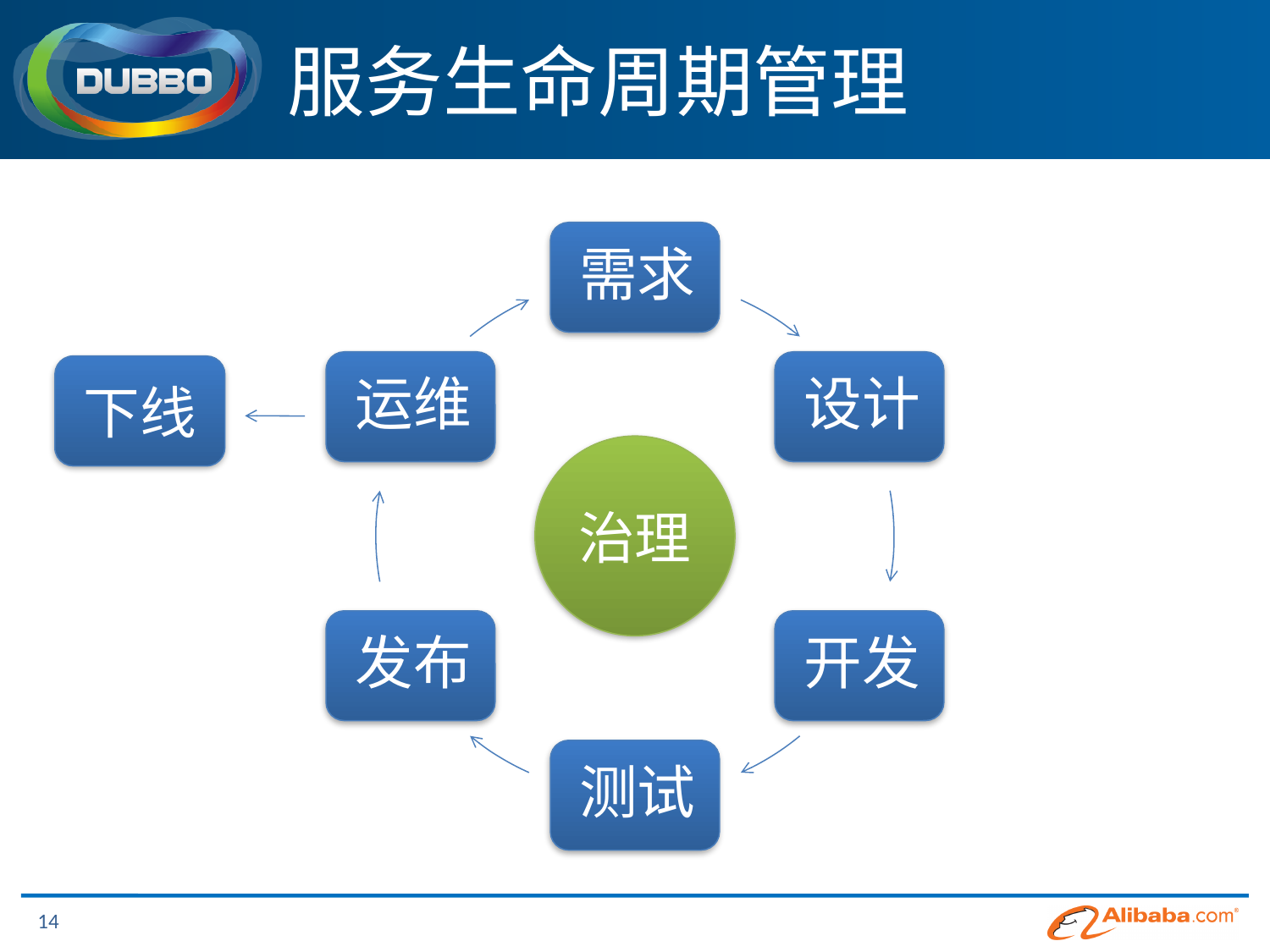

# 服务生命周期管理
需求
设计
开发
测试
发布
运维
下线
治理
14